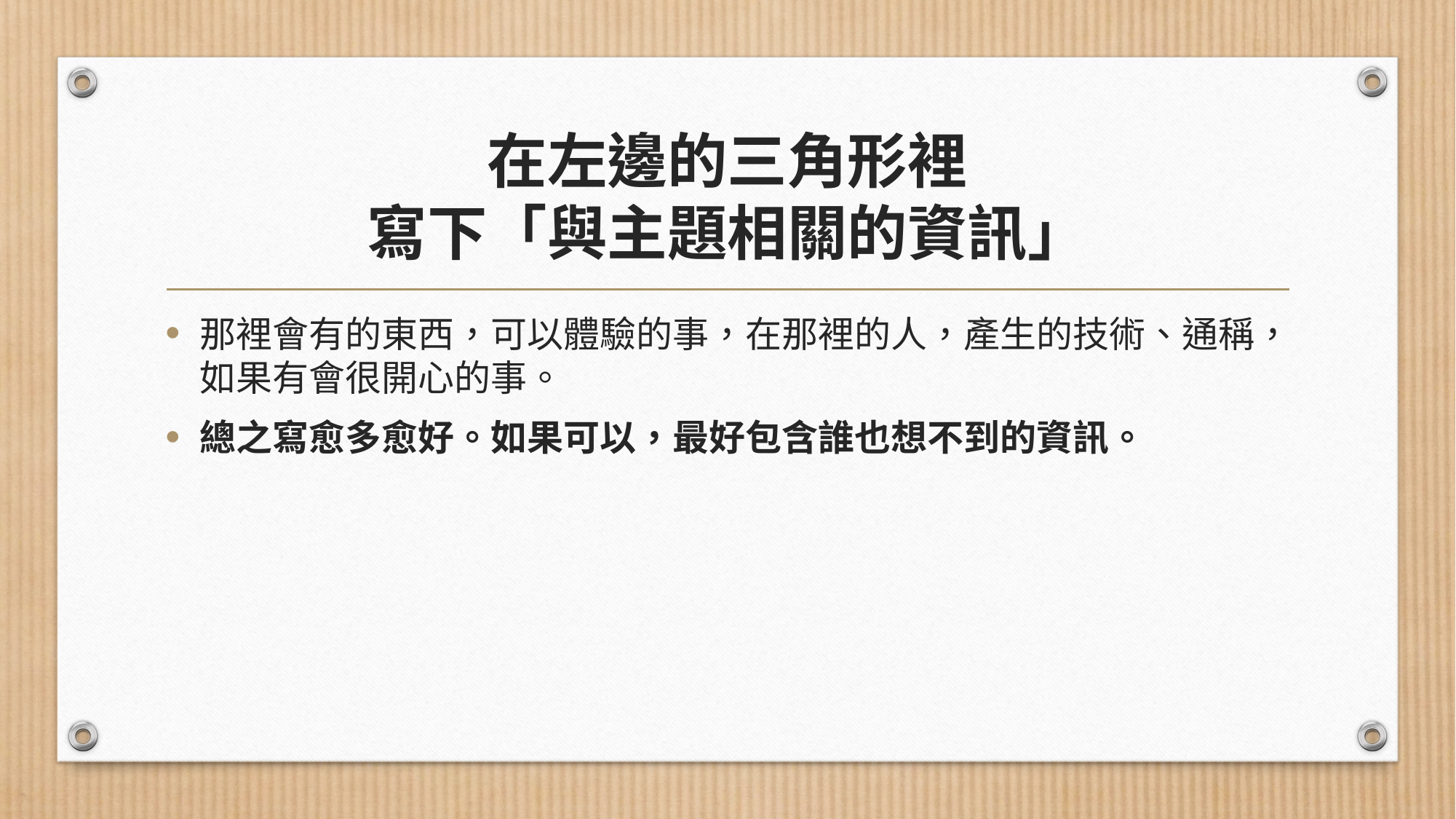

# 在左邊的三角形裡 寫下「與主題相關的資訊」
那裡會有的東西，可以體驗的事，在那裡的人，產生的技術、通稱，如果有會很開心的事。
總之寫愈多愈好。如果可以，最好包含誰也想不到的資訊。